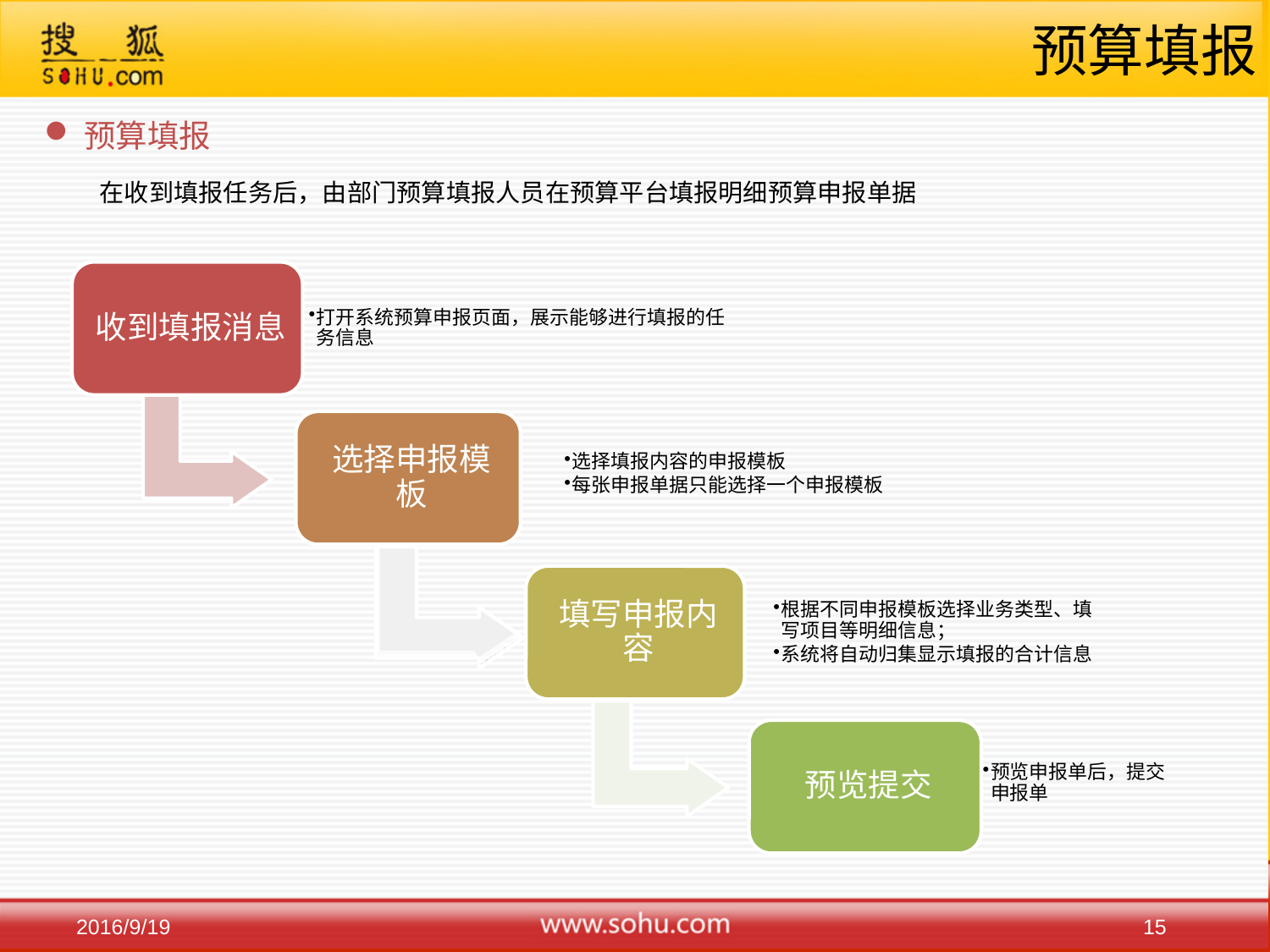

# 预算填报
预算填报

         在收到填报任务后，由部门预算填报人员在预算平台填报明细预算申报单据

收到填报消息
打开系统预算申报页面，展示能够进行填报的任务信息
选择申报模板
选择填报内容的申报模板
每张申报单据只能选择一个申报模板
填写申报内容
根据不同申报模板选择业务类型、填写项目等明细信息；
系统将自动归集显示填报的合计信息
预览提交
预览申报单后，提交申报单
15